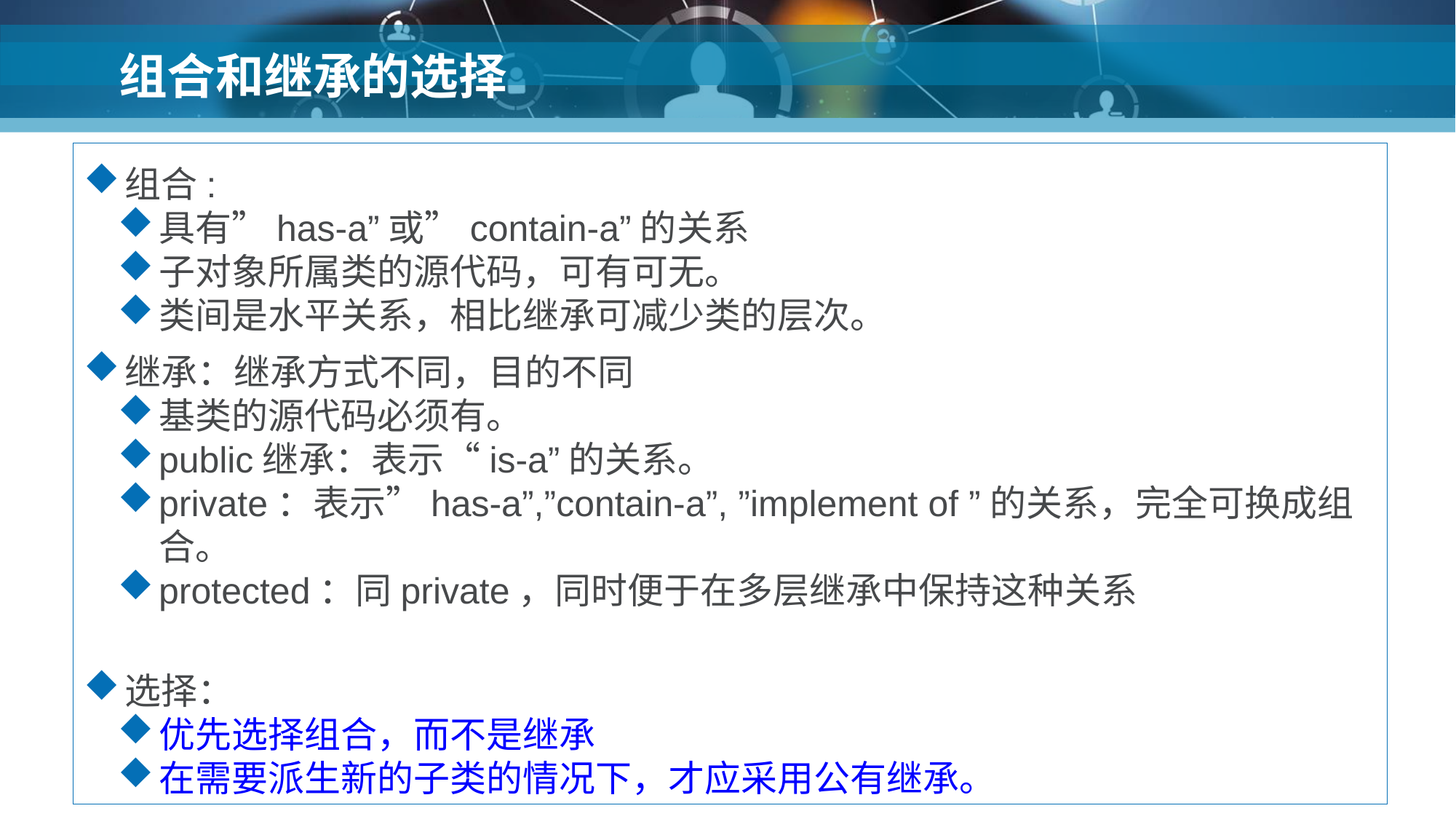

# 组合和继承的选择
组合:
具有”has-a”或”contain-a”的关系
子对象所属类的源代码，可有可无。
类间是水平关系，相比继承可减少类的层次。
继承：继承方式不同，目的不同
基类的源代码必须有。
public继承：表示“is-a”的关系。
private：表示”has-a”,”contain-a”, ”implement of ”的关系，完全可换成组合。
protected：同private，同时便于在多层继承中保持这种关系

选择：
优先选择组合，而不是继承
在需要派生新的子类的情况下，才应采用公有继承。